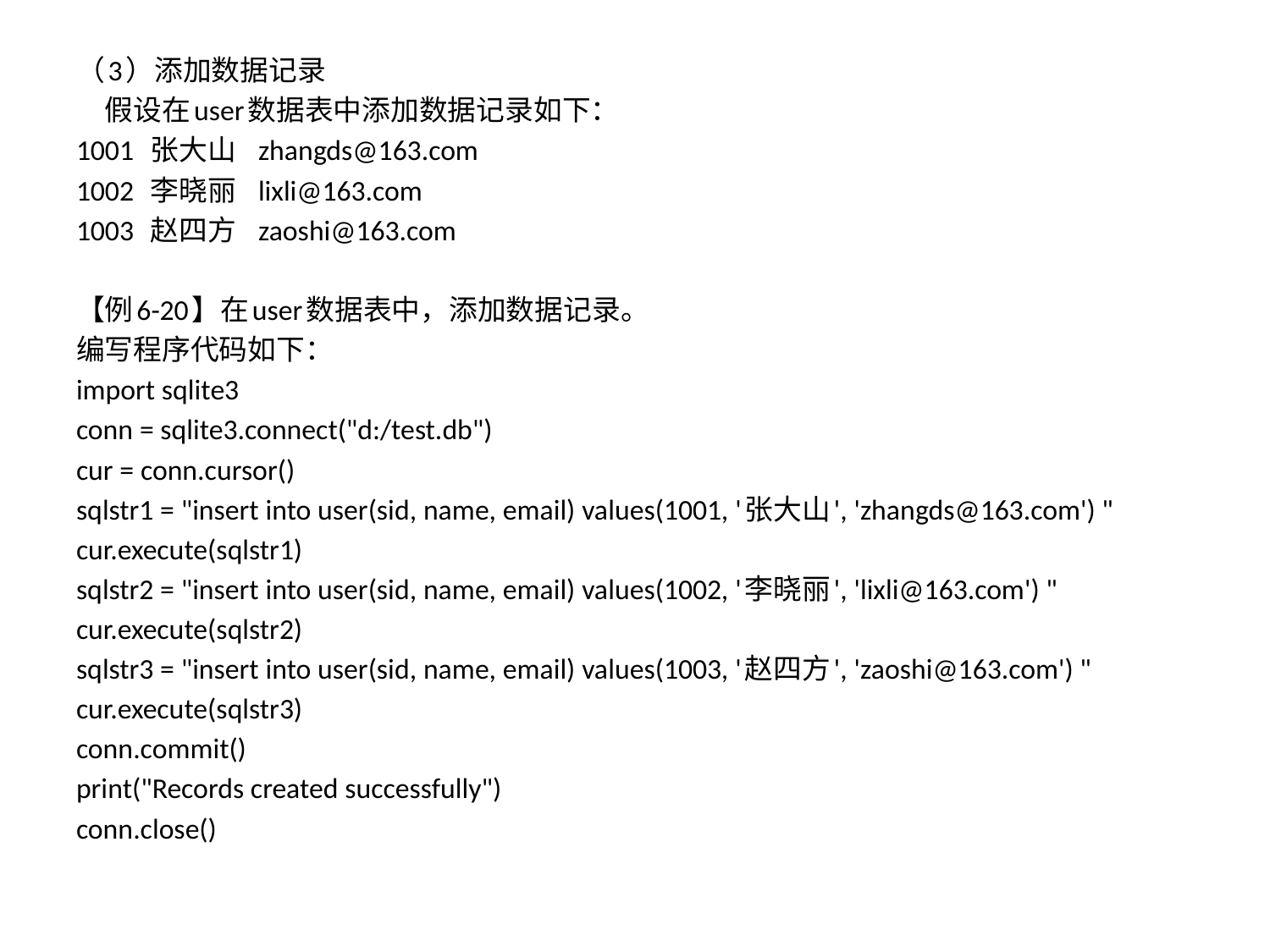

（3）添加数据记录
    假设在user数据表中添加数据记录如下：
1001  张大山   zhangds@163.com
1002  李晓丽   lixli@163.com
1003  赵四方   zaoshi@163.com

【例6-20】在user数据表中，添加数据记录。
编写程序代码如下：
import sqlite3
conn = sqlite3.connect("d:/test.db")
cur = conn.cursor()
sqlstr1 = "insert into user(sid, name, email) values(1001, '张大山', 'zhangds@163.com') "
cur.execute(sqlstr1)
sqlstr2 = "insert into user(sid, name, email) values(1002, '李晓丽', 'lixli@163.com') "
cur.execute(sqlstr2)
sqlstr3 = "insert into user(sid, name, email) values(1003, '赵四方', 'zaoshi@163.com') "
cur.execute(sqlstr3)
conn.commit()
print("Records created successfully")
conn.close()